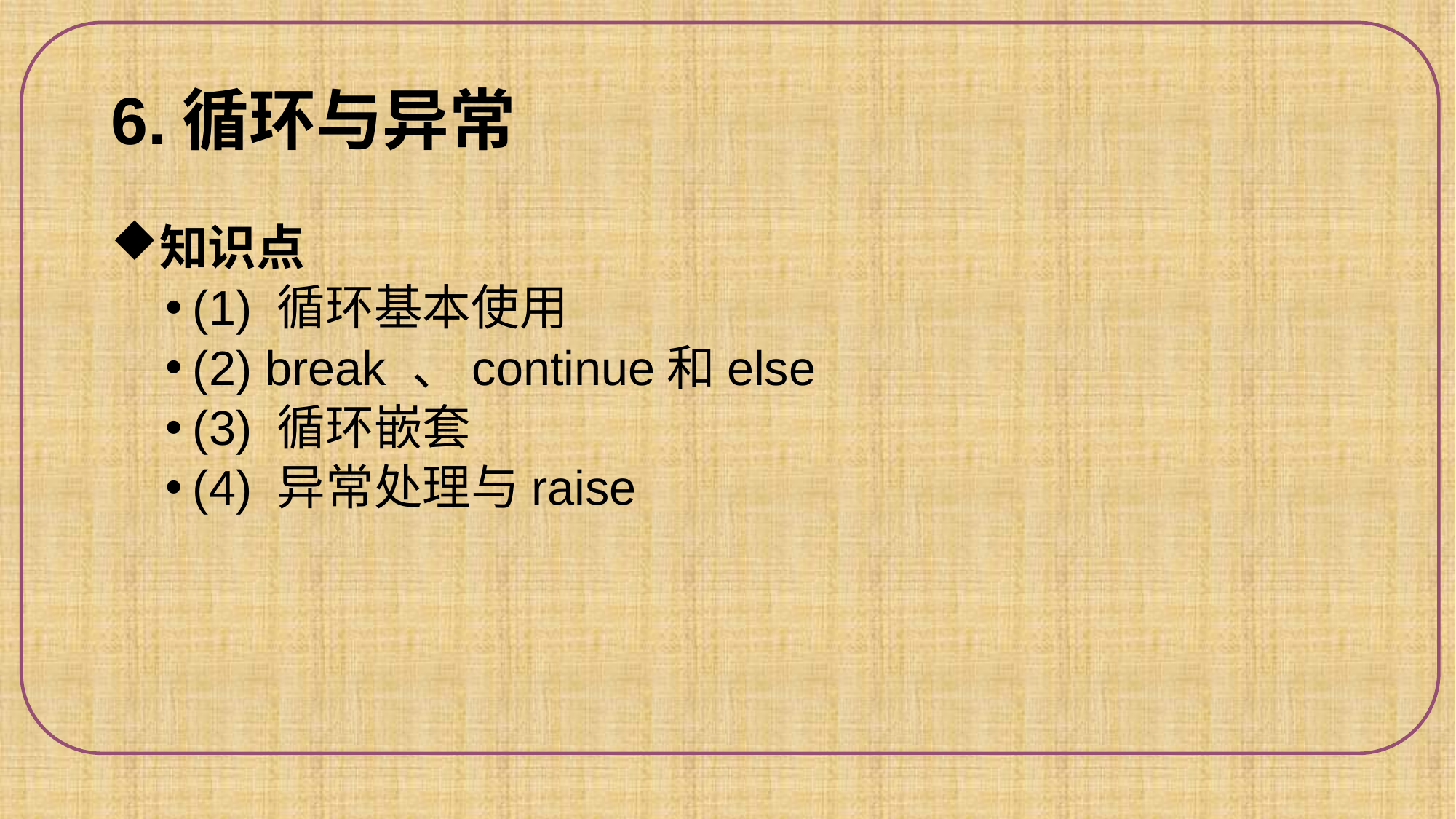

# 6.循环与异常
知识点
(1) 循环基本使用
(2) break 、continue和else
(3) 循环嵌套
(4) 异常处理与raise